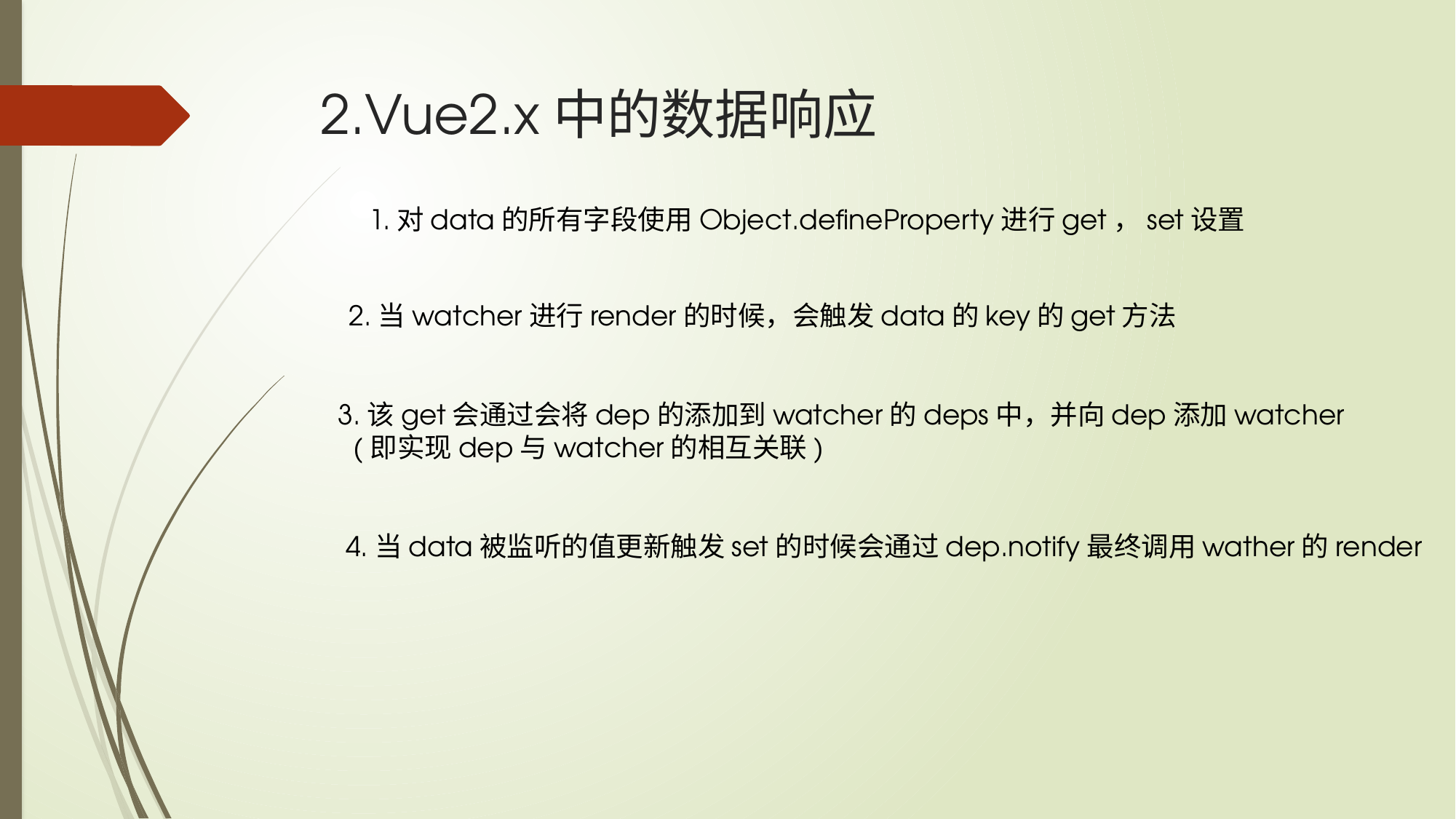

# 2.Vue2.x中的数据响应
1.对data的所有字段使用Object.defineProperty进行get，set设置
2.当watcher进行render的时候，会触发data的key的get方法
3.该get会通过会将dep的添加到watcher的deps中，并向dep添加watcher
  (即实现dep与watcher的相互关联)
4.当data被监听的值更新触发set的时候会通过dep.notify最终调用wather的render